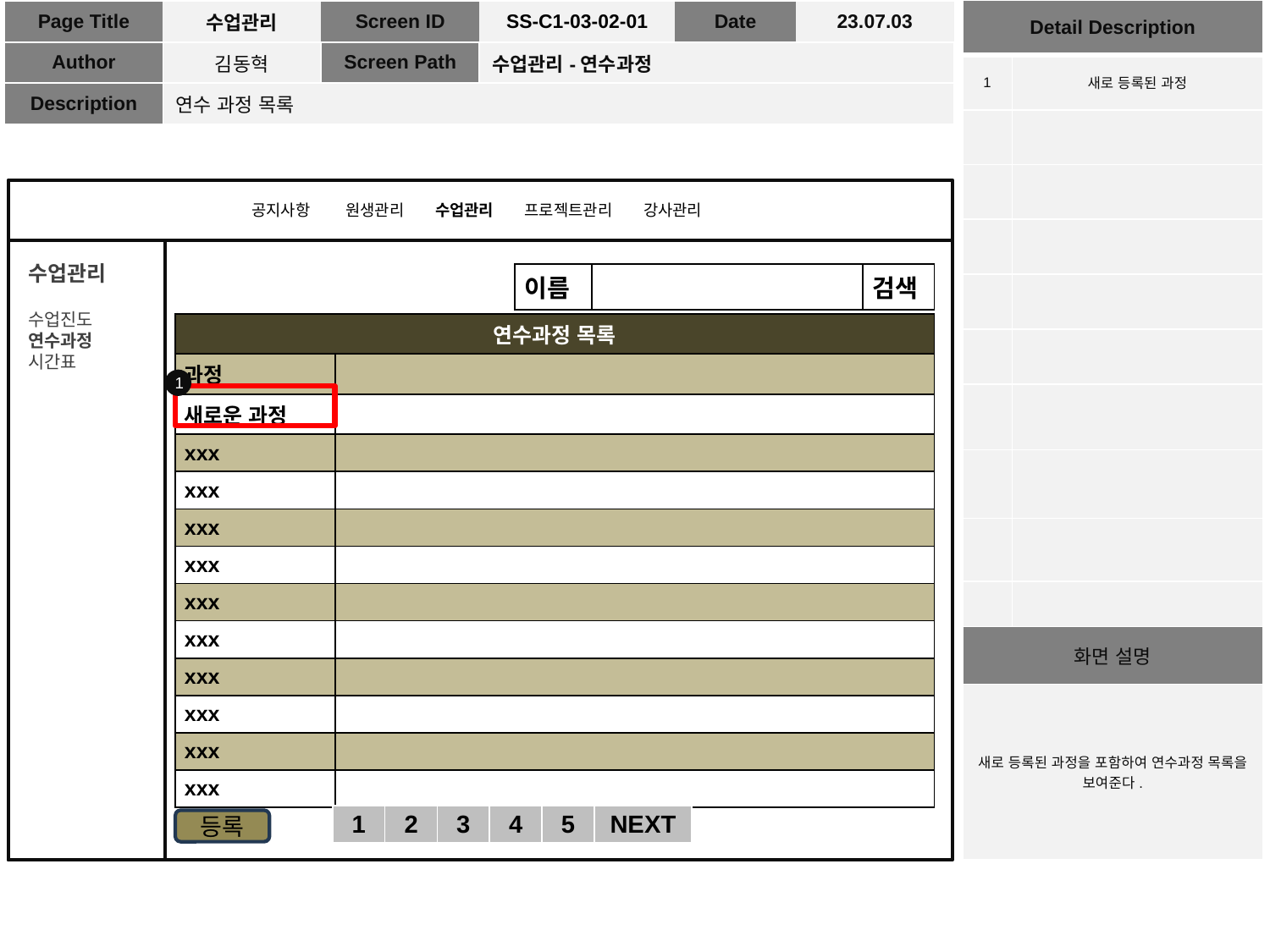

| Detail Description |  |
| --- | --- |
| 1 | 새로 등록된 과정 |
|  |  |
|  |  |
|  |  |
|  |  |
|  |  |
|  |  |
|  |  |
|  |  |
|  |  |
| 화면 설명 |  |
| 새로 등록된 과정을 포함하여 연수과정 목록을 보여준다. |  |
| Page Title | 수업관리 | Screen ID | SS-C1-03-02-01 | Date | 23.07.03 |
| --- | --- | --- | --- | --- | --- |
| Author | 김동혁 | Screen Path | 수업관리-연수과정 |  |  |
| Description | 연수 과정 목록 |  |  |  |  |

공지사항        원생관리       수업관리       프로젝트관리       강사관리

수업관리

수업진도
연수과정
시간표
| 이름 |  | 검색 |
| --- | --- | --- |
| 연수과정 목록 |  |
| --- | --- |
| 과정 |  |
| 새로운 과정 |  |
| xxx |  |
| xxx |  |
| xxx |  |
| xxx |  |
| xxx |  |
| xxx |  |
| xxx |  |
| xxx |  |
| xxx |  |
| xxx |  |
1

| 1 | 2 | 3 | 4 | 5 | NEXT |
| --- | --- | --- | --- | --- | --- |
등록